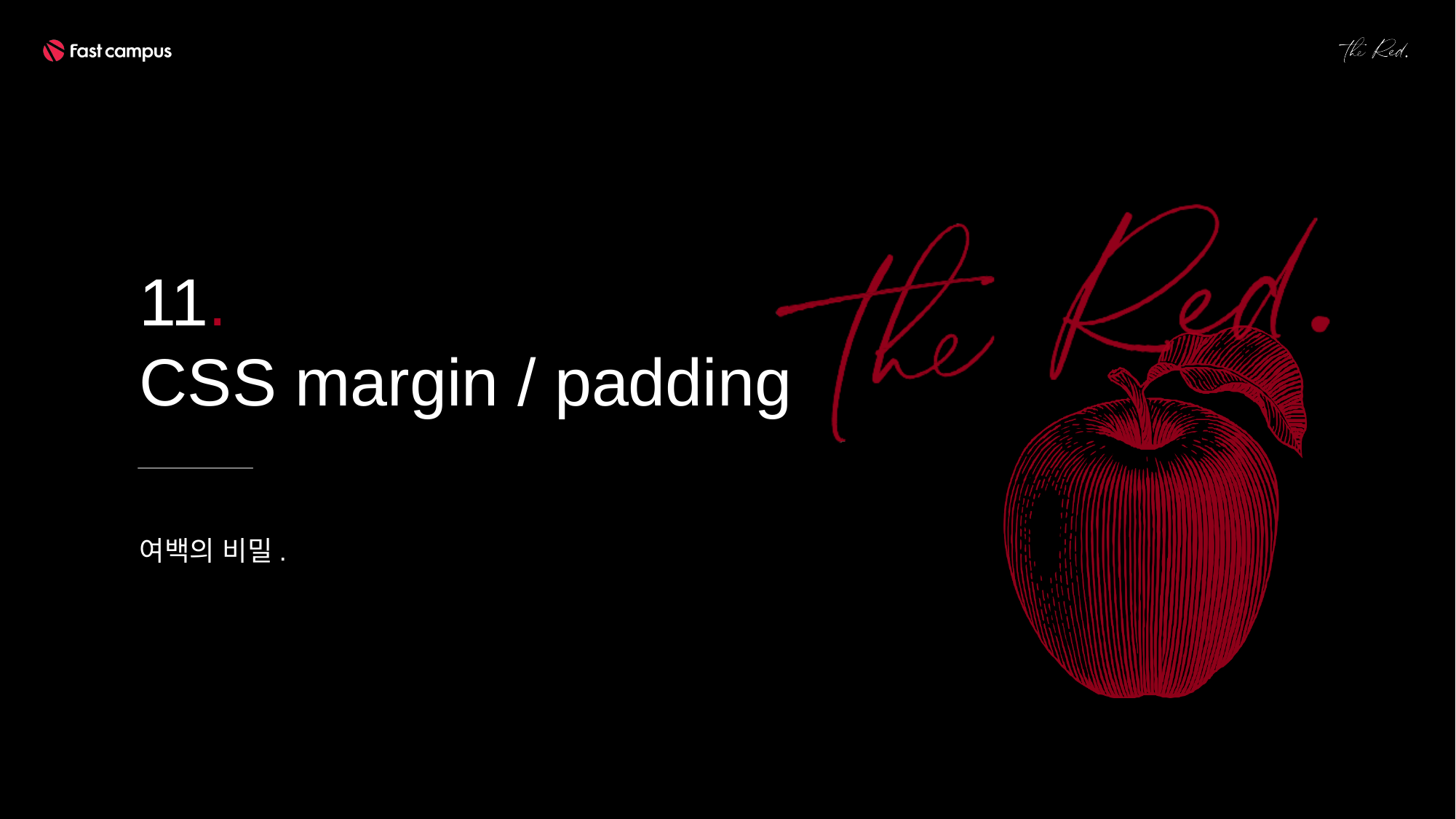

11.
CSS margin / padding
여백의 비밀.